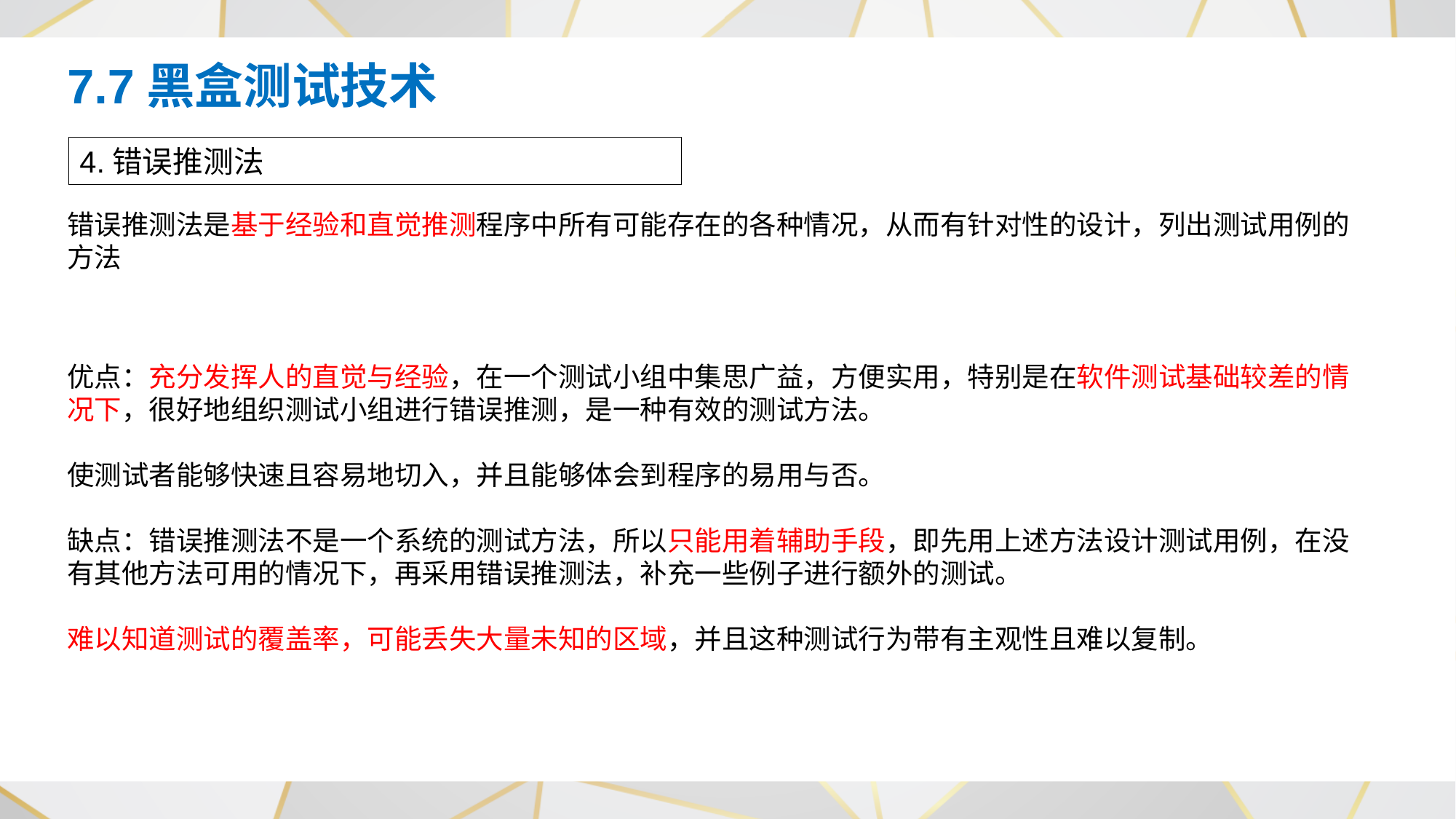

7.7黑盒测试技术
4.错误推测法
错误推测法是基于经验和直觉推测程序中所有可能存在的各种情况，从而有针对性的设计，列出测试用例的方法
优点：充分发挥人的直觉与经验，在一个测试小组中集思广益，方便实用，特别是在软件测试基础较差的情况下，很好地组织测试小组进行错误推测，是一种有效的测试方法。

使测试者能够快速且容易地切入，并且能够体会到程序的易用与否。

缺点：错误推测法不是一个系统的测试方法，所以只能用着辅助手段，即先用上述方法设计测试用例，在没有其他方法可用的情况下，再采用错误推测法，补充一些例子进行额外的测试。

难以知道测试的覆盖率，可能丢失大量未知的区域，并且这种测试行为带有主观性且难以复制。